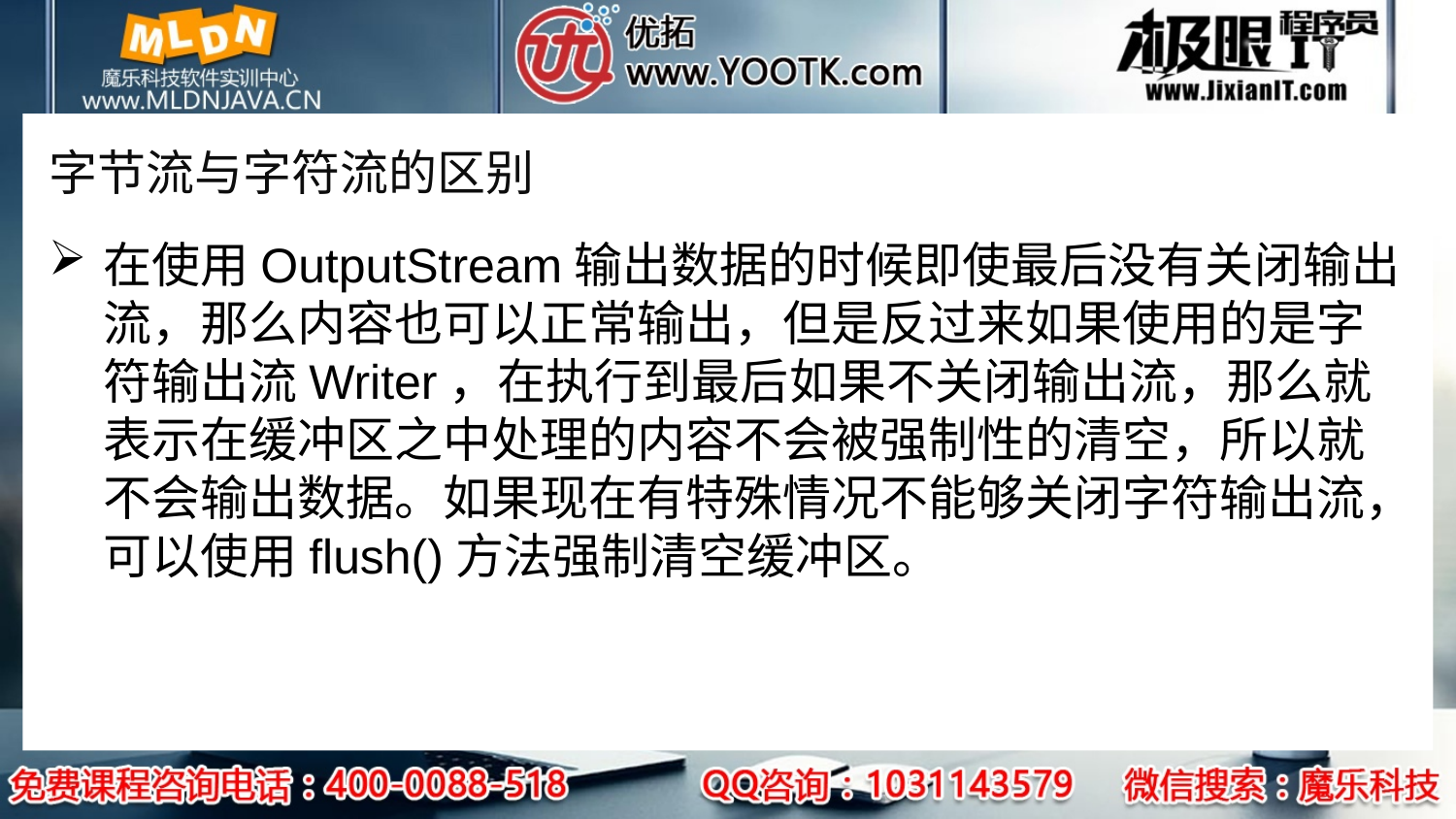

# 字节流与字符流的区别
在使用OutputStream输出数据的时候即使最后没有关闭输出流，那么内容也可以正常输出，但是反过来如果使用的是字符输出流Writer，在执行到最后如果不关闭输出流，那么就表示在缓冲区之中处理的内容不会被强制性的清空，所以就不会输出数据。如果现在有特殊情况不能够关闭字符输出流，可以使用flush()方法强制清空缓冲区。